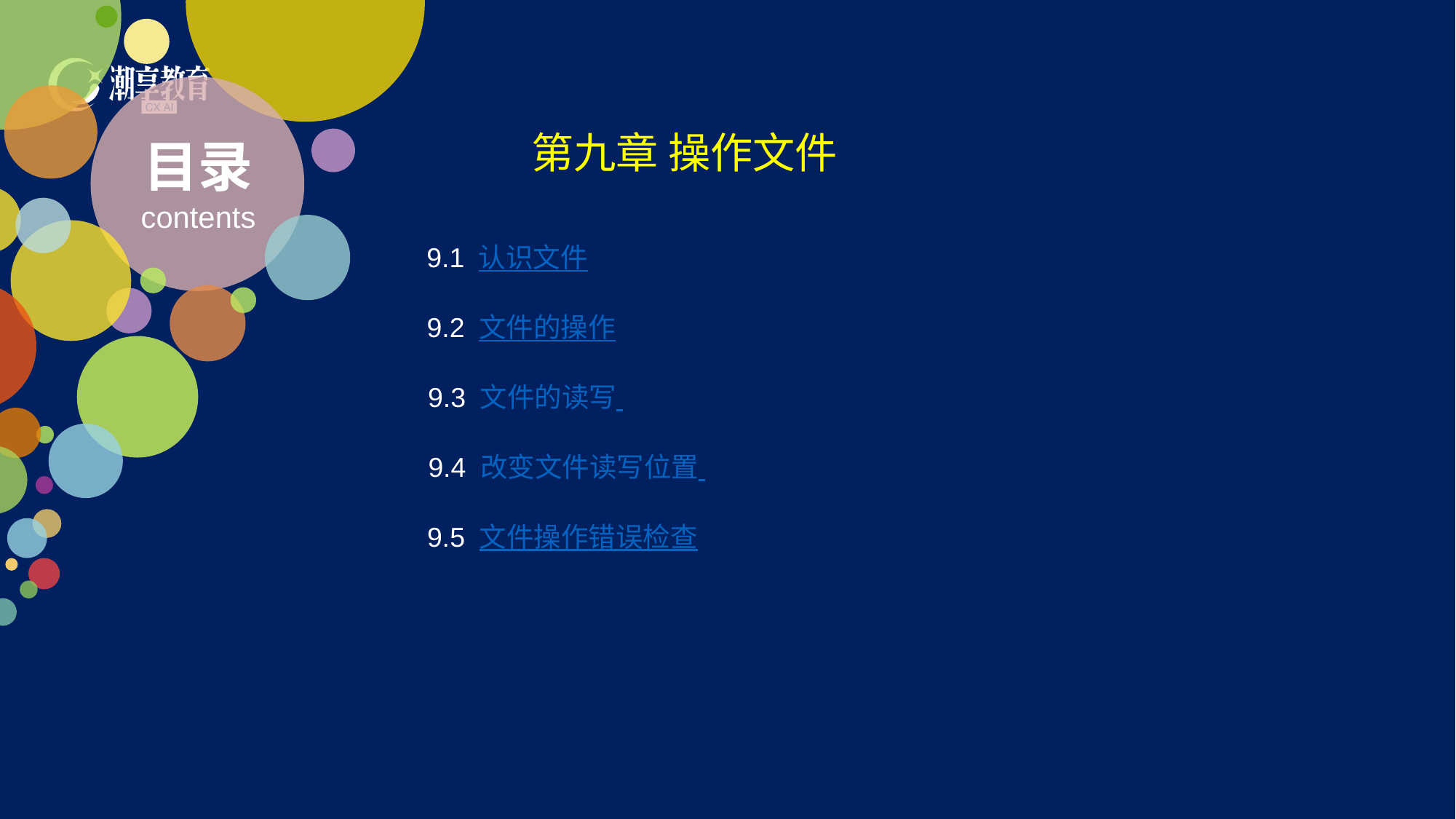

第九章 操作文件

目录
contents

9.1 认识文件

9.2 文件的操作

9.3 文件的读写

9.4 改变文件读写位置

9.5 文件操作错误检查